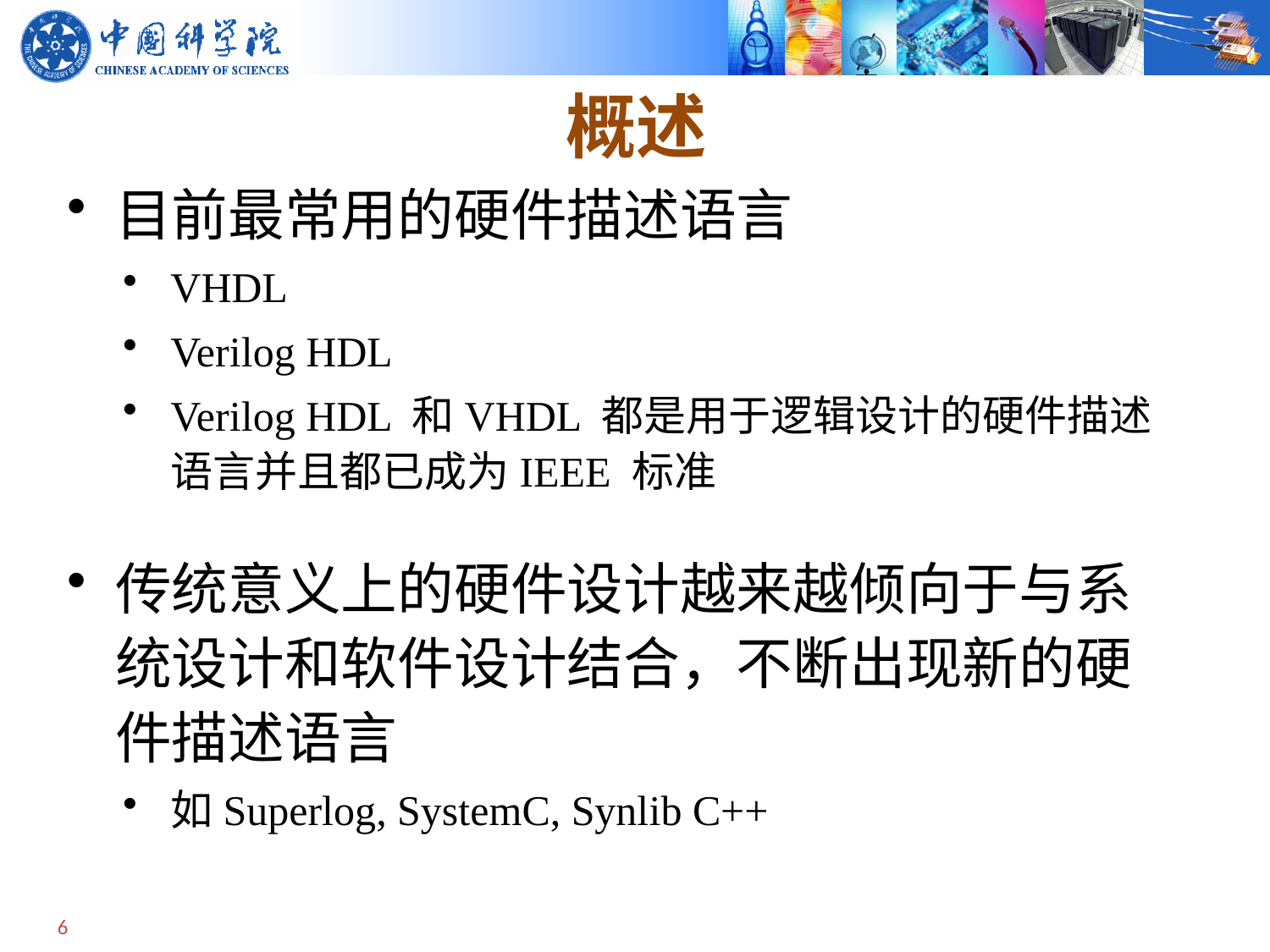

# 概述
目前最常用的硬件描述语言
VHDL
Verilog HDL
Verilog HDL 和VHDL 都是用于逻辑设计的硬件描述语言并且都已成为IEEE 标准

传统意义上的硬件设计越来越倾向于与系统设计和软件设计结合，不断出现新的硬件描述语言
如Superlog, SystemC, Synlib C++